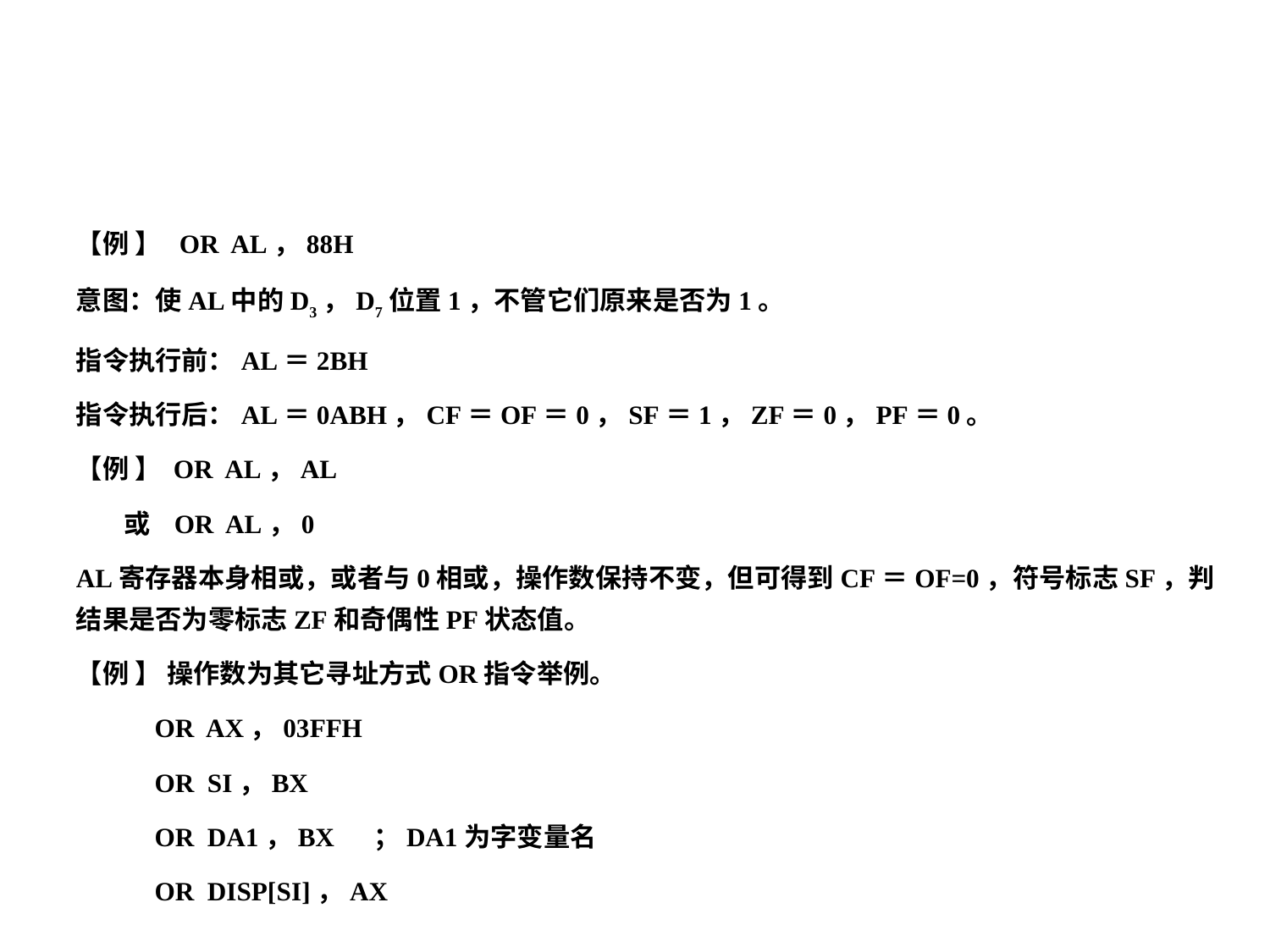

#
【例 】  OR  AL，88H
意图：使AL中的D3，D7位置1，不管它们原来是否为1。
指令执行前：AL＝2BH
指令执行后：AL＝0ABH，CF＝OF＝0，SF＝1，ZF＝0，PF＝0。
【例 】 OR  AL，AL
       或   OR  AL，0
AL寄存器本身相或，或者与0相或，操作数保持不变，但可得到CF＝OF=0，符号标志SF，判结果是否为零标志ZF和奇偶性PF状态值。
【例 】 操作数为其它寻址方式OR指令举例。
            OR  AX，03FFH
            OR  SI，BX
            OR  DA1，BX     ；DA1为字变量名
            OR  DISP[SI]，AX